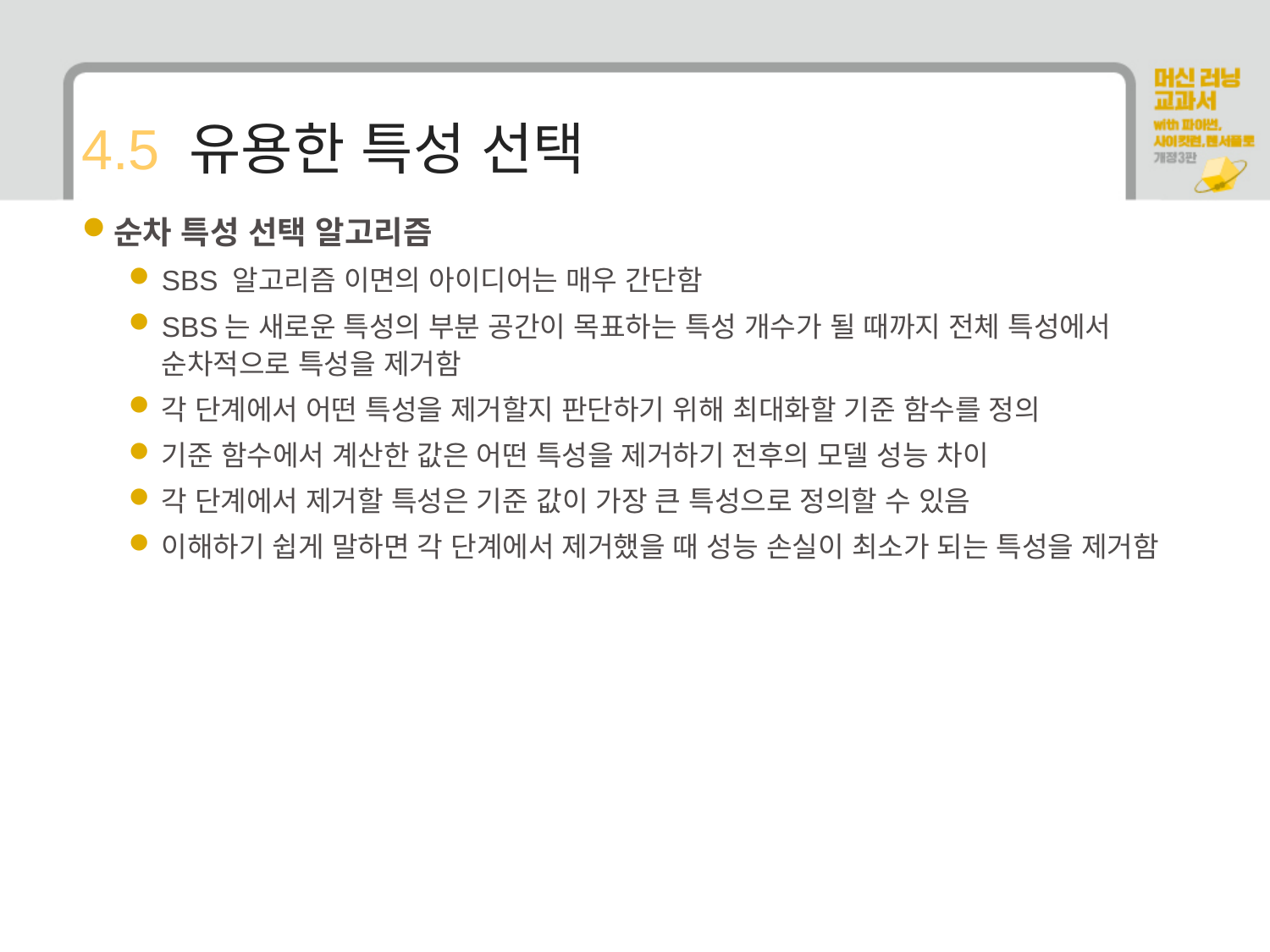

# 4.5 유용한 특성 선택
순차 특성 선택 알고리즘
SBS 알고리즘 이면의 아이디어는 매우 간단함
SBS는 새로운 특성의 부분 공간이 목표하는 특성 개수가 될 때까지 전체 특성에서 순차적으로 특성을 제거함
각 단계에서 어떤 특성을 제거할지 판단하기 위해 최대화할 기준 함수를 정의
기준 함수에서 계산한 값은 어떤 특성을 제거하기 전후의 모델 성능 차이
각 단계에서 제거할 특성은 기준 값이 가장 큰 특성으로 정의할 수 있음
이해하기 쉽게 말하면 각 단계에서 제거했을 때 성능 손실이 최소가 되는 특성을 제거함